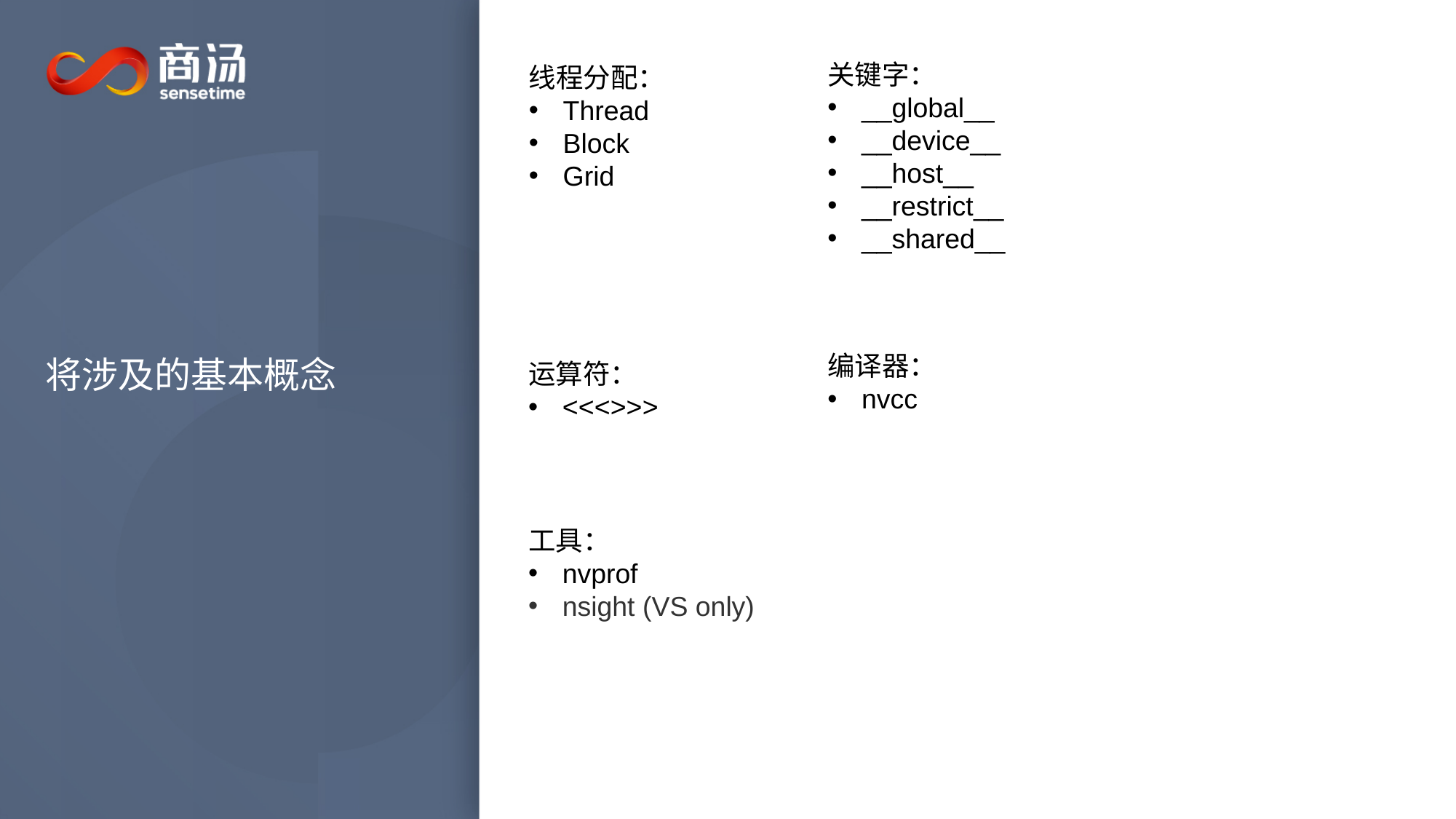

关键字：
__global__
__device__
__host__
__restrict__
__shared__

线程分配：
Thread
Block
Grid

将涉及的基本概念
编译器：
nvcc
运算符：
<<<>>>
工具：
nvprof
nsight (VS only)